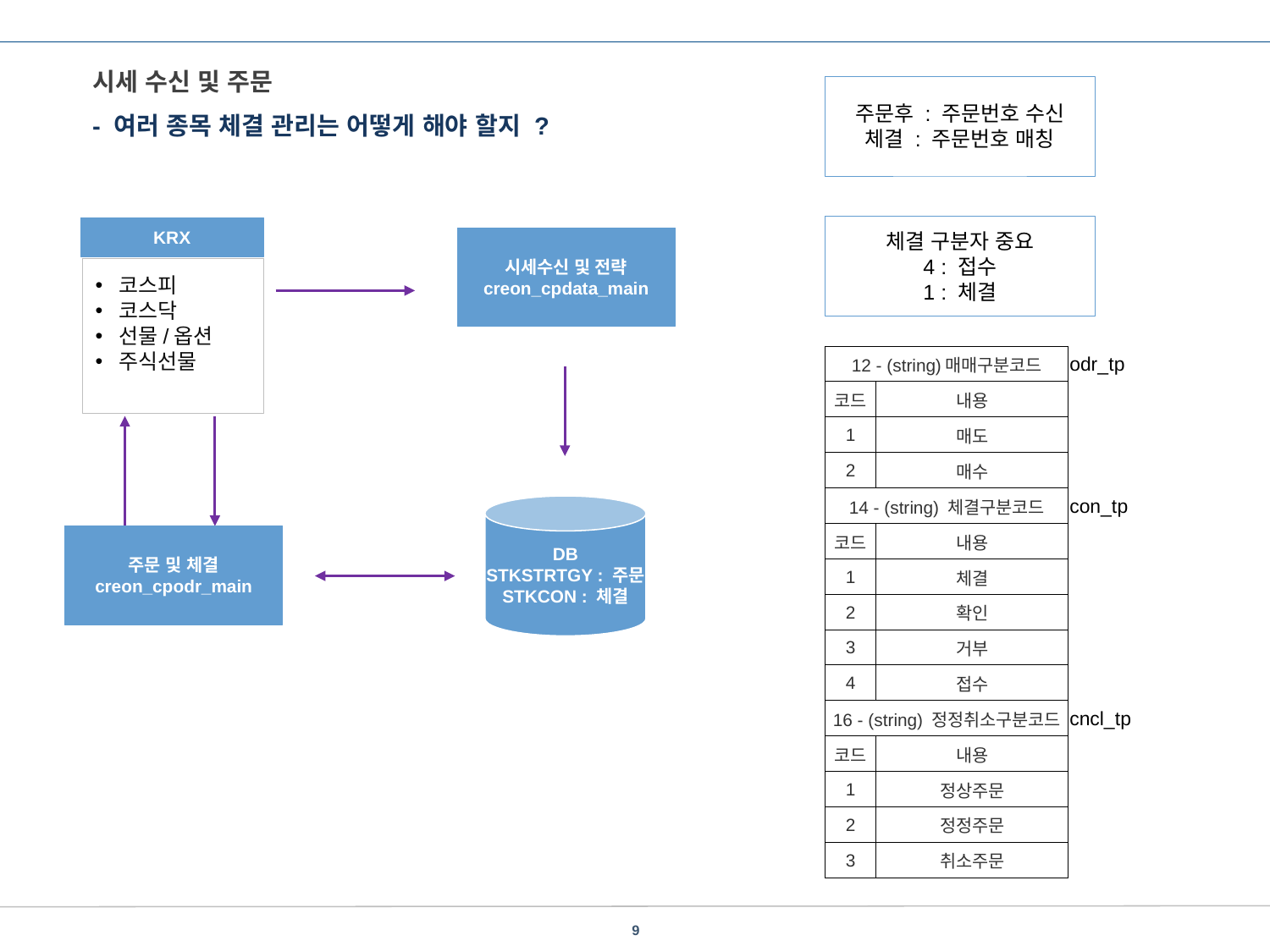

시세 수신 및 주문
- 여러 종목 체결 관리는 어떻게 해야 할지 ?

주문후 : 주문번호 수신
체결 : 주문번호 매칭
체결 구분자 중요
4 : 접수
1 : 체결
KRX
시세수신 및 전략
creon_cpdata_main
코스피
코스닥
선물/옵션
주식선물

| 12 - (string)매매구분코드 |  | odr\_tp |
| --- | --- | --- |
| 코드 | 내용 |  |
| 1 | 매도 |  |
| 2 | 매수 |  |
| 14 - (string) 체결구분코드 |  | con\_tp |
| 코드 | 내용 |  |
| 1 | 체결 |  |
| 2 | 확인 |  |
| 3 | 거부 |  |
| 4 | 접수 |  |
| 16 - (string) 정정취소구분코드 |  | cncl\_tp |
| 코드 | 내용 |  |
| 1 | 정상주문 |  |
| 2 | 정정주문 |  |
| 3 | 취소주문 |  |
DB
STKSTRTGY : 주문
STKCON : 체결
주문 및 체결
creon_cpodr_main